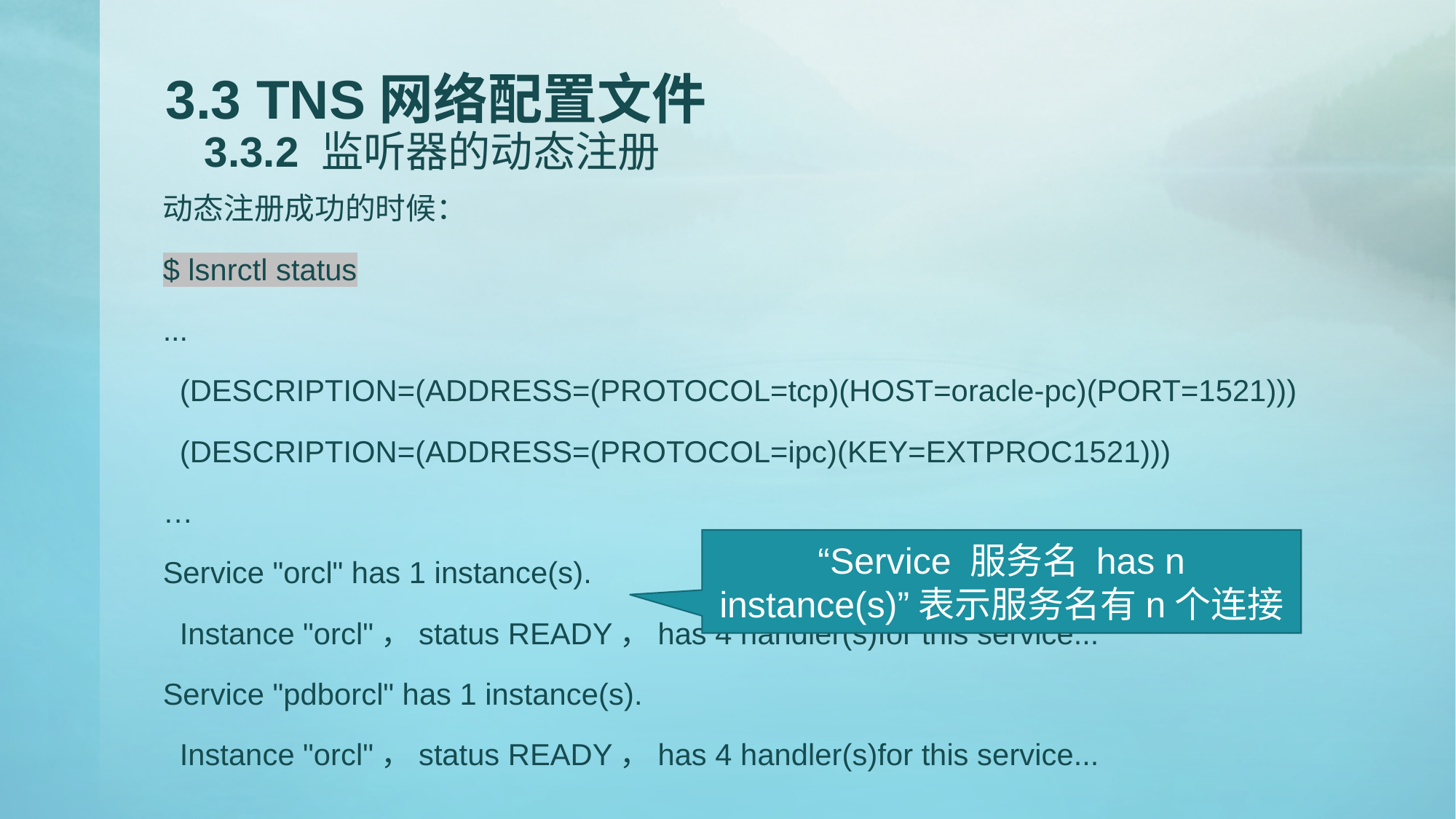

# 3.3 TNS网络配置文件 3.3.2 监听器的动态注册
动态注册成功的时候：
$ lsnrctl status
...
  (DESCRIPTION=(ADDRESS=(PROTOCOL=tcp)(HOST=oracle-pc)(PORT=1521)))
  (DESCRIPTION=(ADDRESS=(PROTOCOL=ipc)(KEY=EXTPROC1521)))
…
Service "orcl" has 1 instance(s).
  Instance "orcl"，status READY，has 4 handler(s)for this service...
Service "pdborcl" has 1 instance(s).
  Instance "orcl"，status READY，has 4 handler(s)for this service...
“Service 服务名 has n instance(s)”表示服务名有n个连接